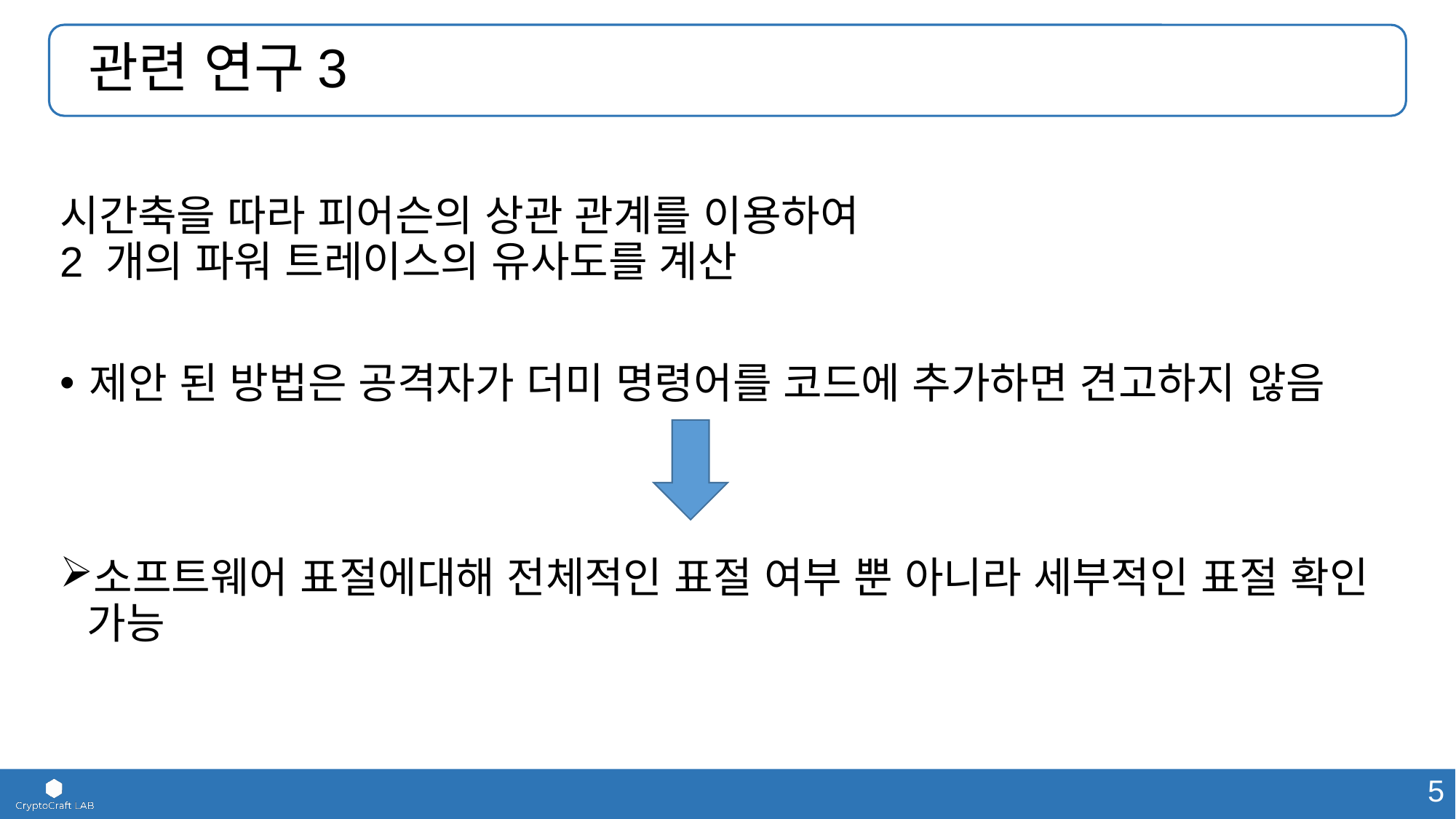

# 관련 연구3
시간축을 따라 피어슨의 상관 관계를 이용하여
2 개의 파워 트레이스의 유사도를 계산

제안 된 방법은 공격자가 더미 명령어를 코드에 추가하면 견고하지 않음

소프트웨어 표절에대해 전체적인 표절 여부 뿐 아니라 세부적인 표절 확인 가능